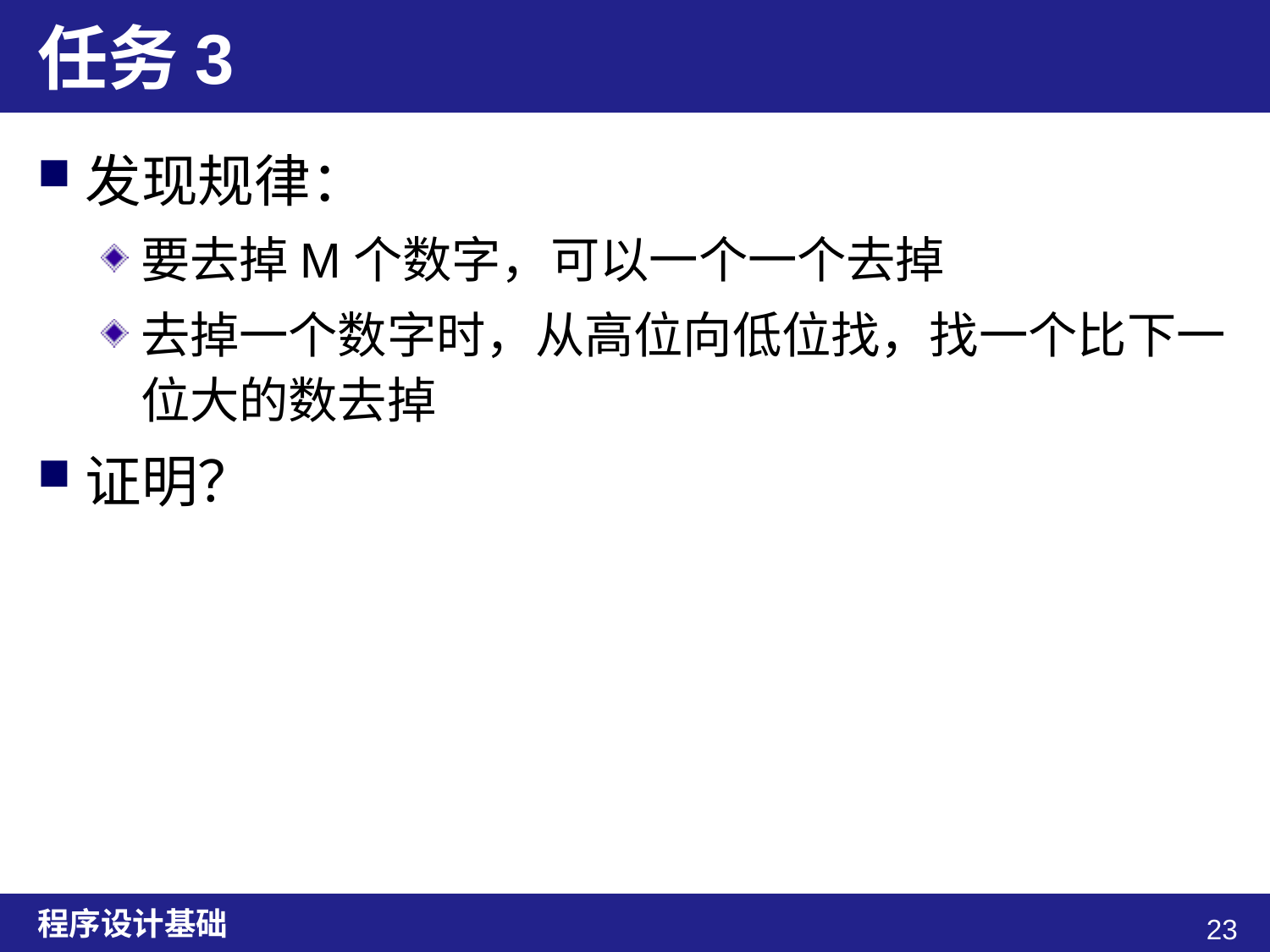

# 任务3
发现规律：
要去掉M个数字，可以一个一个去掉
去掉一个数字时，从高位向低位找，找一个比下一位大的数去掉
证明？